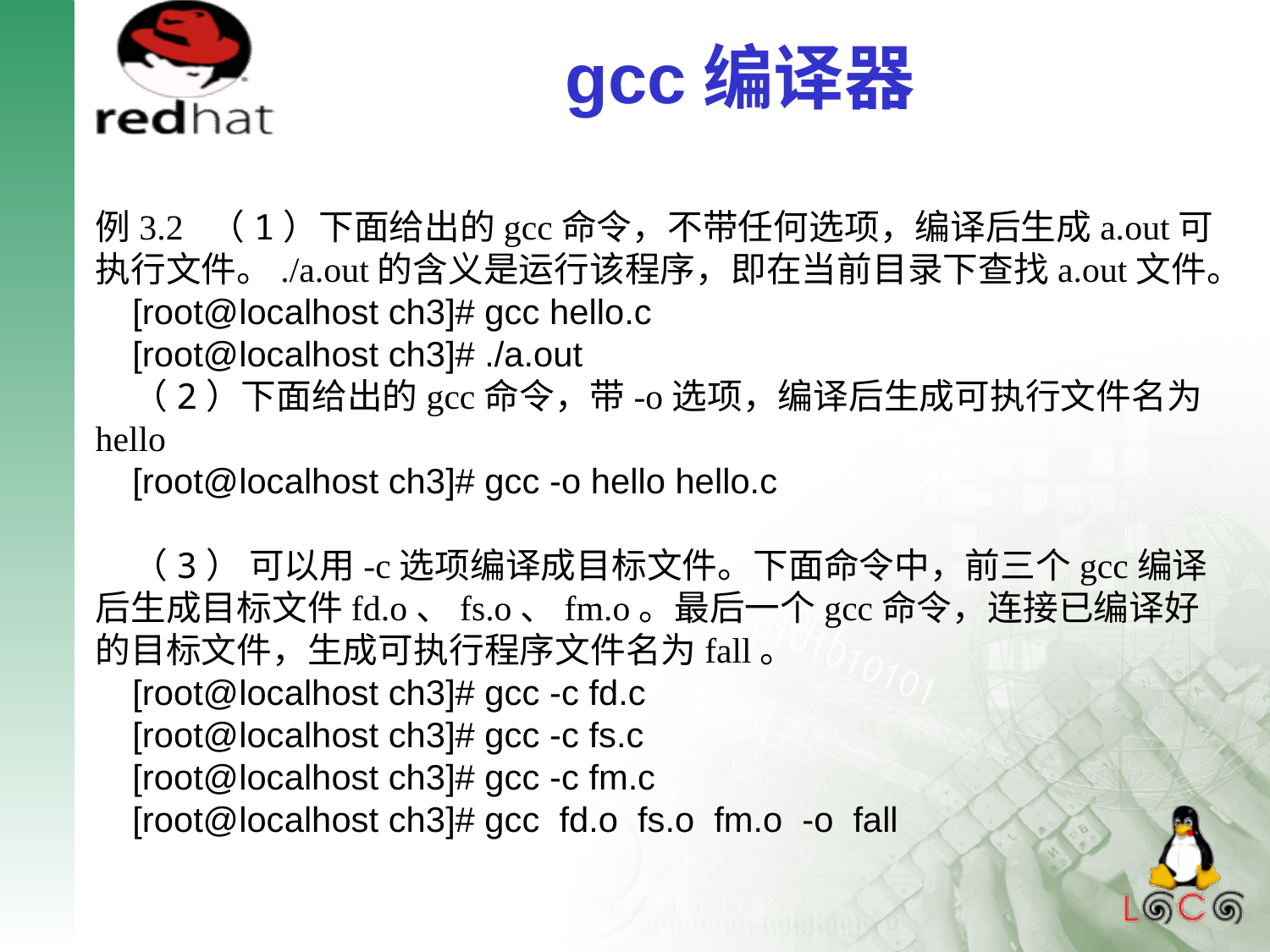

gcc编译器
例3.2  （1）下面给出的gcc命令，不带任何选项，编译后生成a.out可执行文件。./a.out的含义是运行该程序，即在当前目录下查找a.out文件。
[root@localhost ch3]# gcc hello.c
[root@localhost ch3]# ./a.out
（2）下面给出的gcc命令，带-o选项，编译后生成可执行文件名为hello
[root@localhost ch3]# gcc -o hello hello.c

（3） 可以用-c选项编译成目标文件。下面命令中，前三个gcc编译后生成目标文件fd.o、fs.o、fm.o。最后一个gcc命令，连接已编译好的目标文件，生成可执行程序文件名为fall。
[root@localhost ch3]# gcc -c fd.c
[root@localhost ch3]# gcc -c fs.c
[root@localhost ch3]# gcc -c fm.c
[root@localhost ch3]# gcc  fd.o  fs.o  fm.o  -o  fall